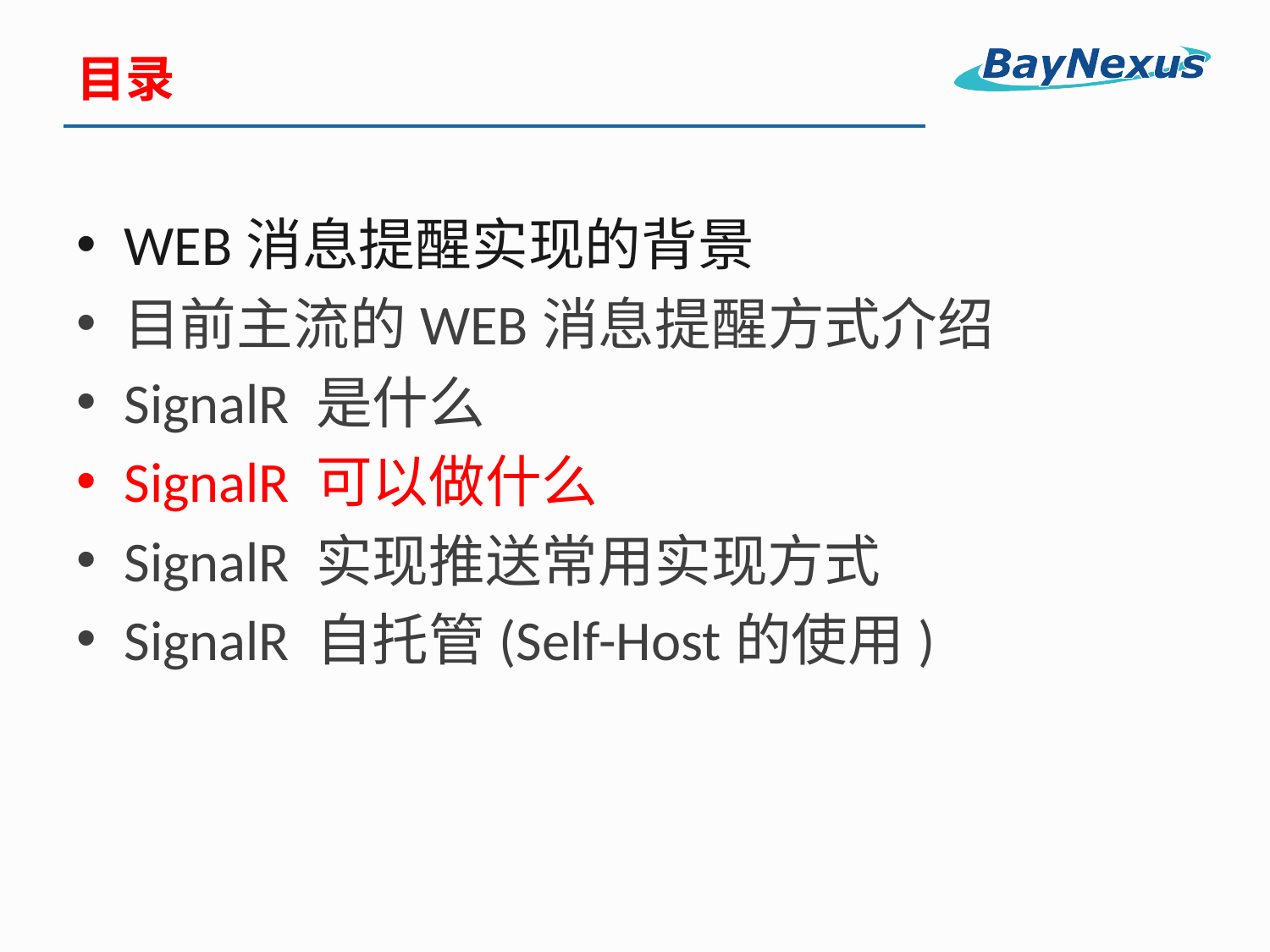

# 目录

WEB消息提醒实现的背景
目前主流的WEB消息提醒方式介绍
SignalR 是什么
SignalR 可以做什么
SignalR 实现推送常用实现方式
SignalR 自托管(Self-Host的使用)